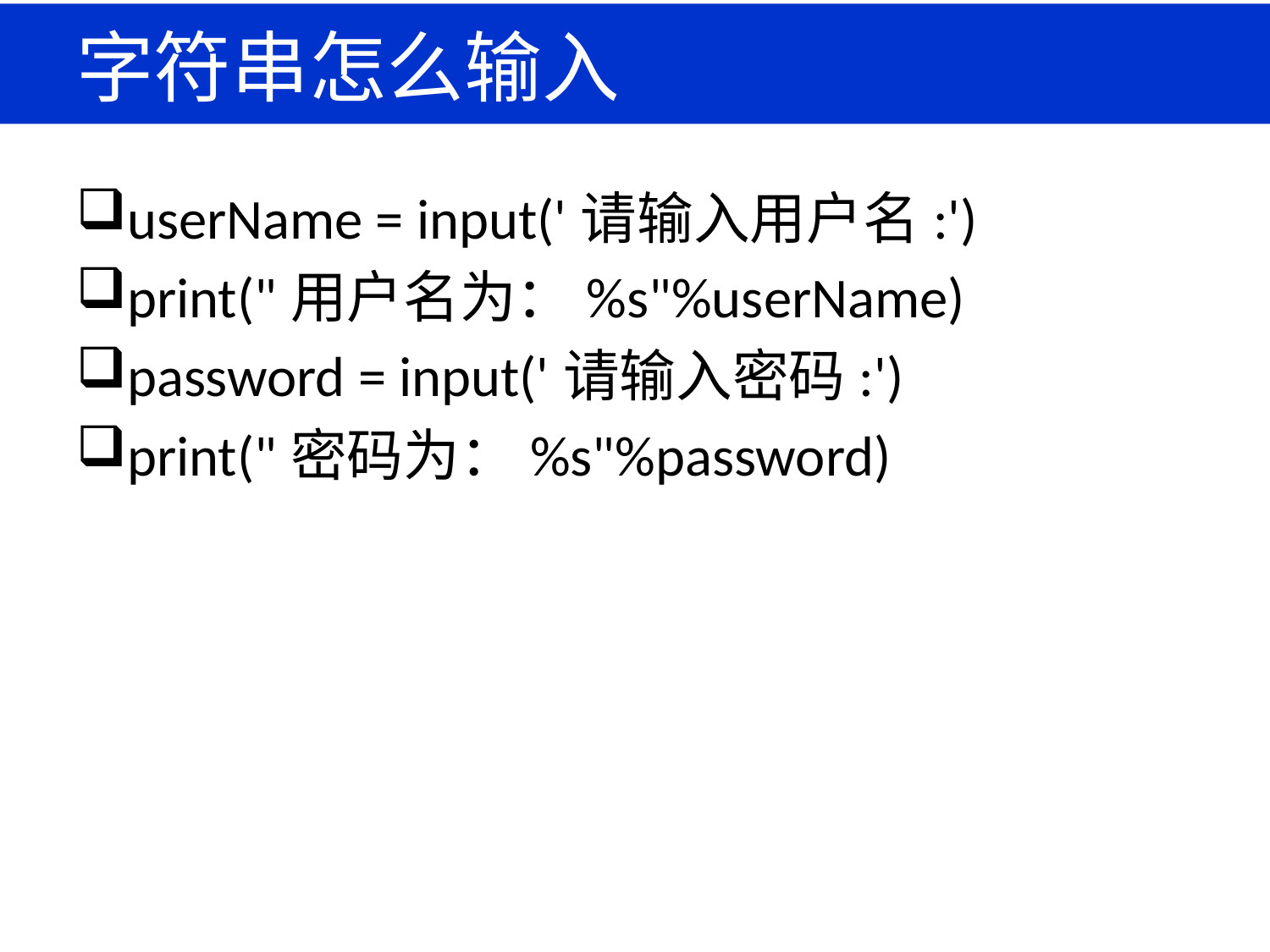

# 字符串怎么输入
userName = input('请输入用户名:')
print("用户名为：%s"%userName)
password = input('请输入密码:')
print("密码为：%s"%password)